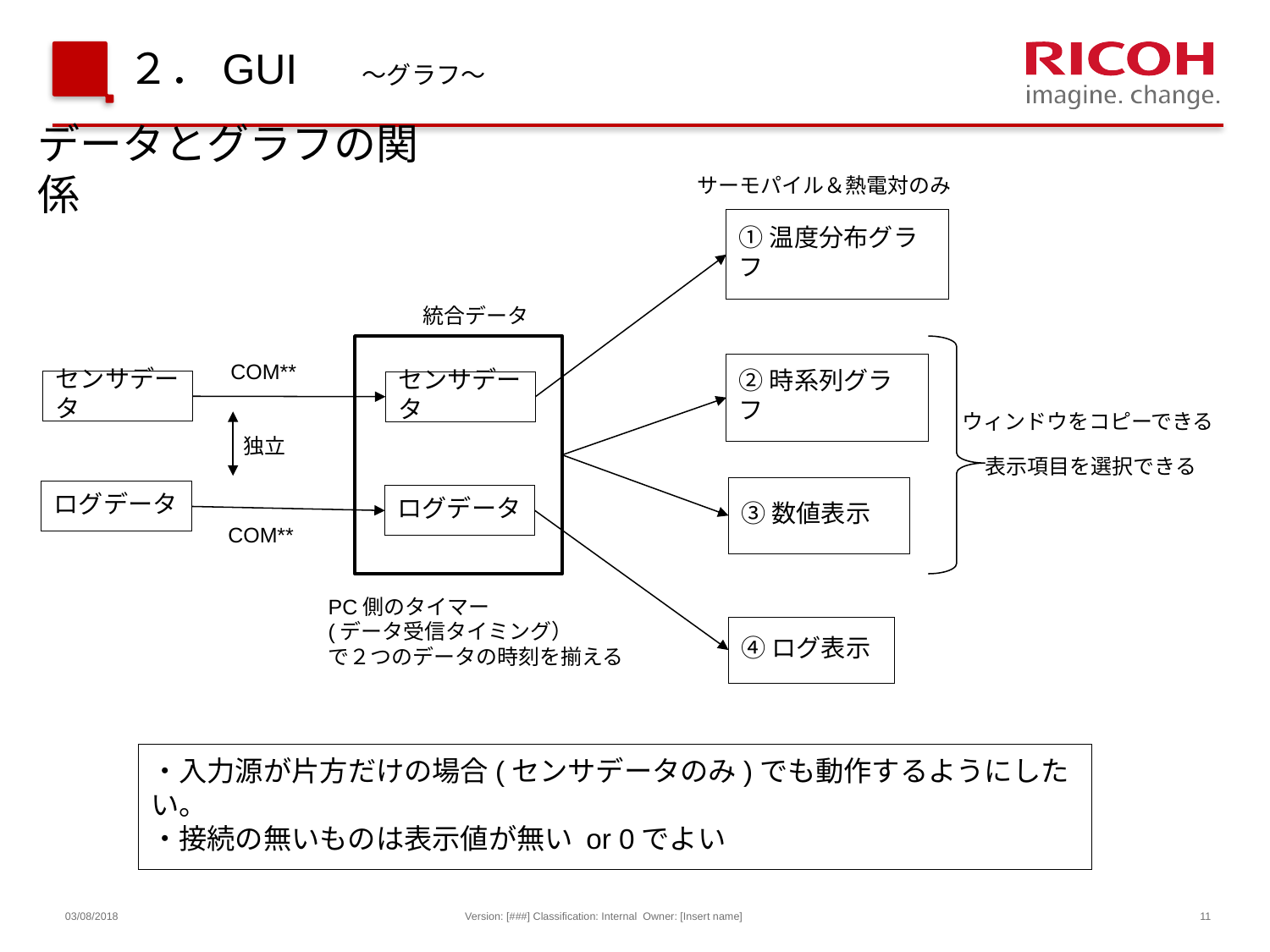

２．GUI 　～グラフ～
データとグラフの関係
サーモパイル＆熱電対のみ
①温度分布グラフ
統合データ

COM**
②時系列グラフ
センサデータ
センサデータ
ウィンドウをコピーできる
独立
表示項目を選択できる
③数値表示
ログデータ
ログデータ
COM**
PC側のタイマー
(データ受信タイミング）
で２つのデータの時刻を揃える
④ログ表示
・入力源が片方だけの場合(センサデータのみ)でも動作するようにしたい。
・接続の無いものは表示値が無い or 0でよい